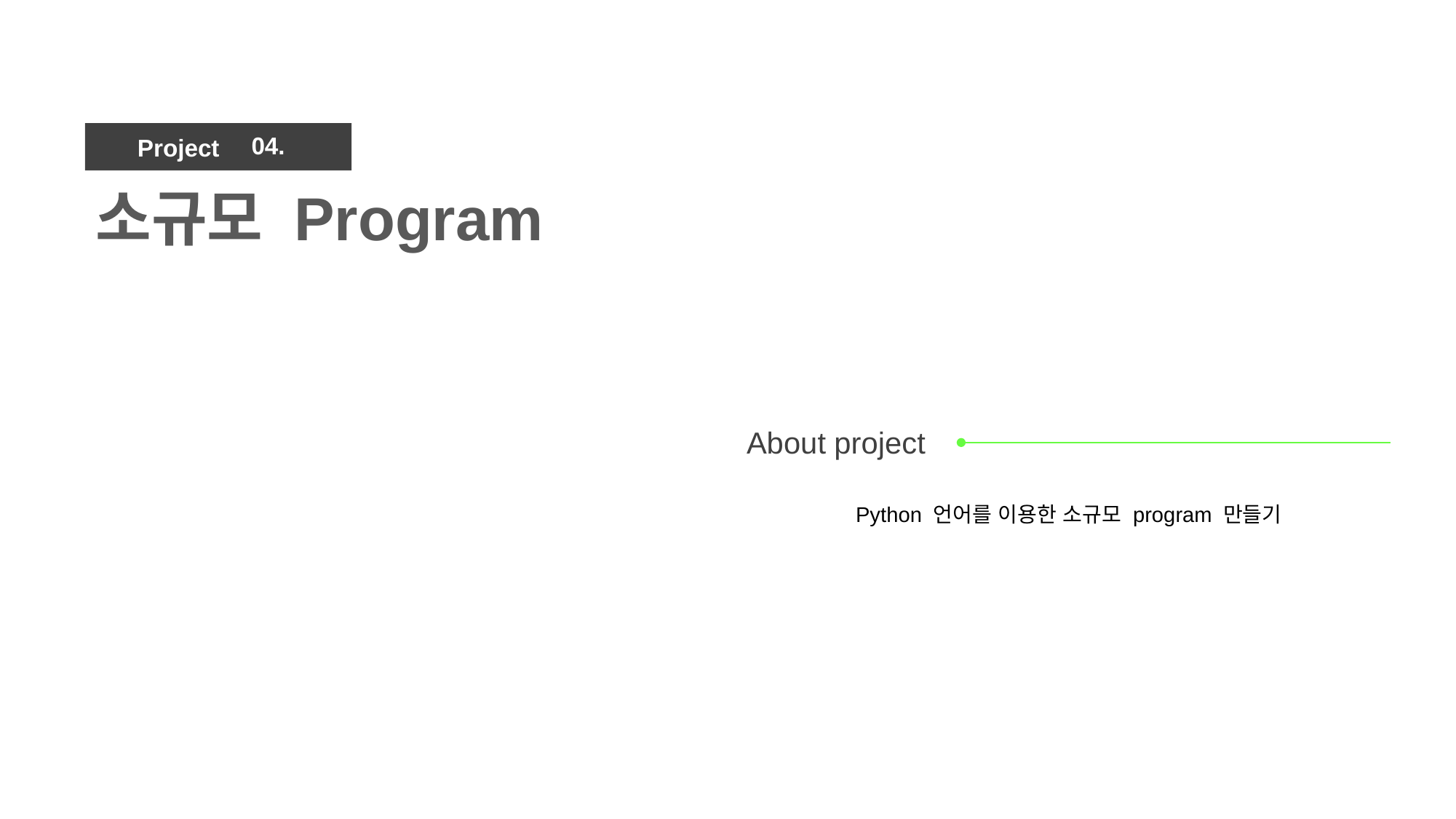

04.
소규모 Program
	Python 언어를 이용한 소규모 program 만들기